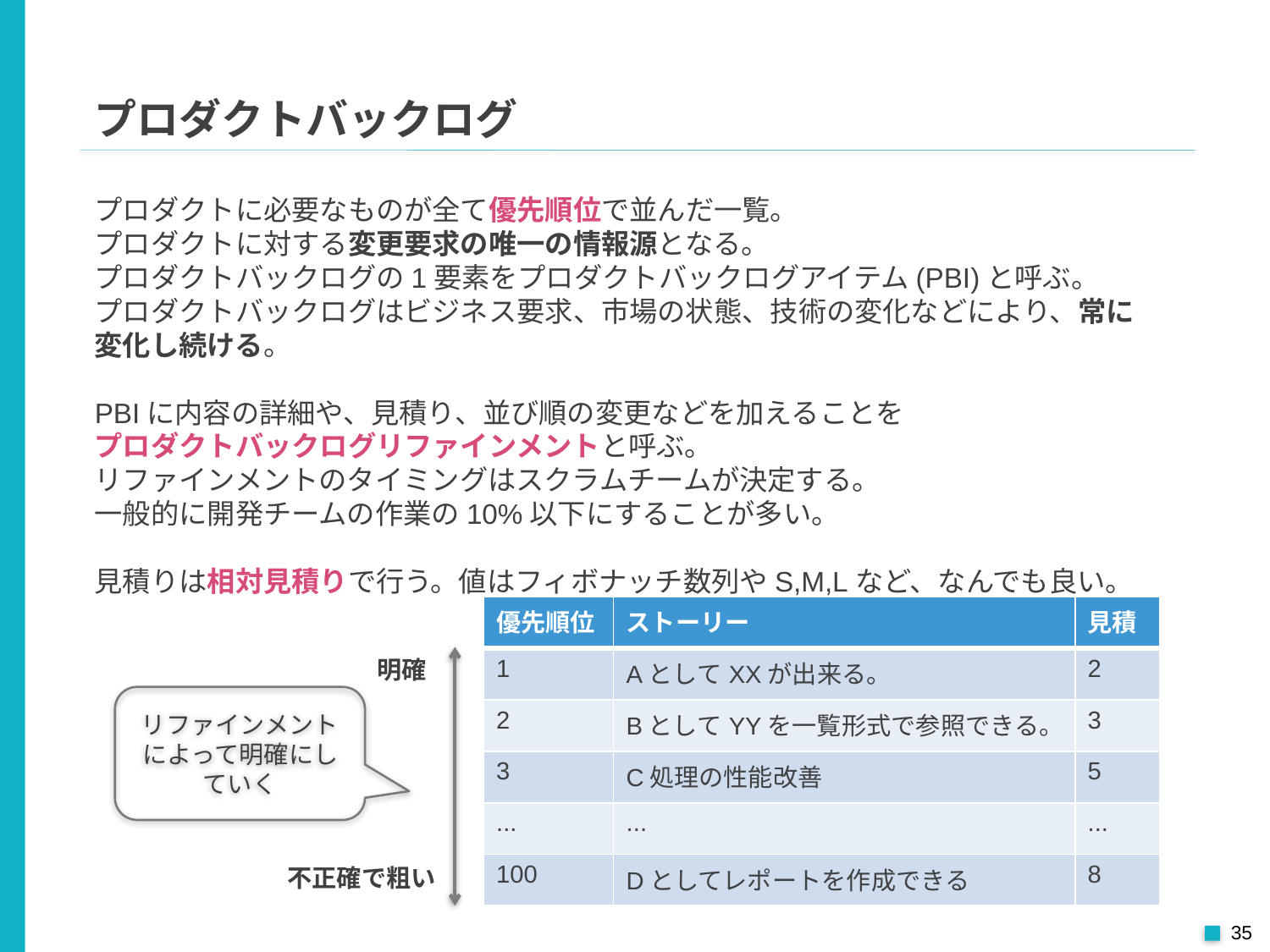

プロダクトバックログ
プロダクトに必要なものが全て優先順位で並んだ一覧。
プロダクトに対する変更要求の唯一の情報源となる。
プロダクトバックログの1要素をプロダクトバックログアイテム(PBI)と呼ぶ。
プロダクトバックログはビジネス要求、市場の状態、技術の変化などにより、常に変化し続ける。

PBIに内容の詳細や、見積り、並び順の変更などを加えることを
プロダクトバックログリファインメントと呼ぶ。
リファインメントのタイミングはスクラムチームが決定する。
一般的に開発チームの作業の10%以下にすることが多い。

見積りは相対見積りで行う。値はフィボナッチ数列やS,M,Lなど、なんでも良い。
| 優先順位 | ストーリー | 見積 |
| --- | --- | --- |
| 1 | AとしてXXが出来る。 | 2 |
| 2 | BとしてYYを一覧形式で参照できる。 | 3 |
| 3 | C処理の性能改善 | 5 |
| ... | ... | ... |
| 100 | Dとしてレポートを作成できる | 8 |
明確
リファインメントによって明確にしていく
不正確で粗い